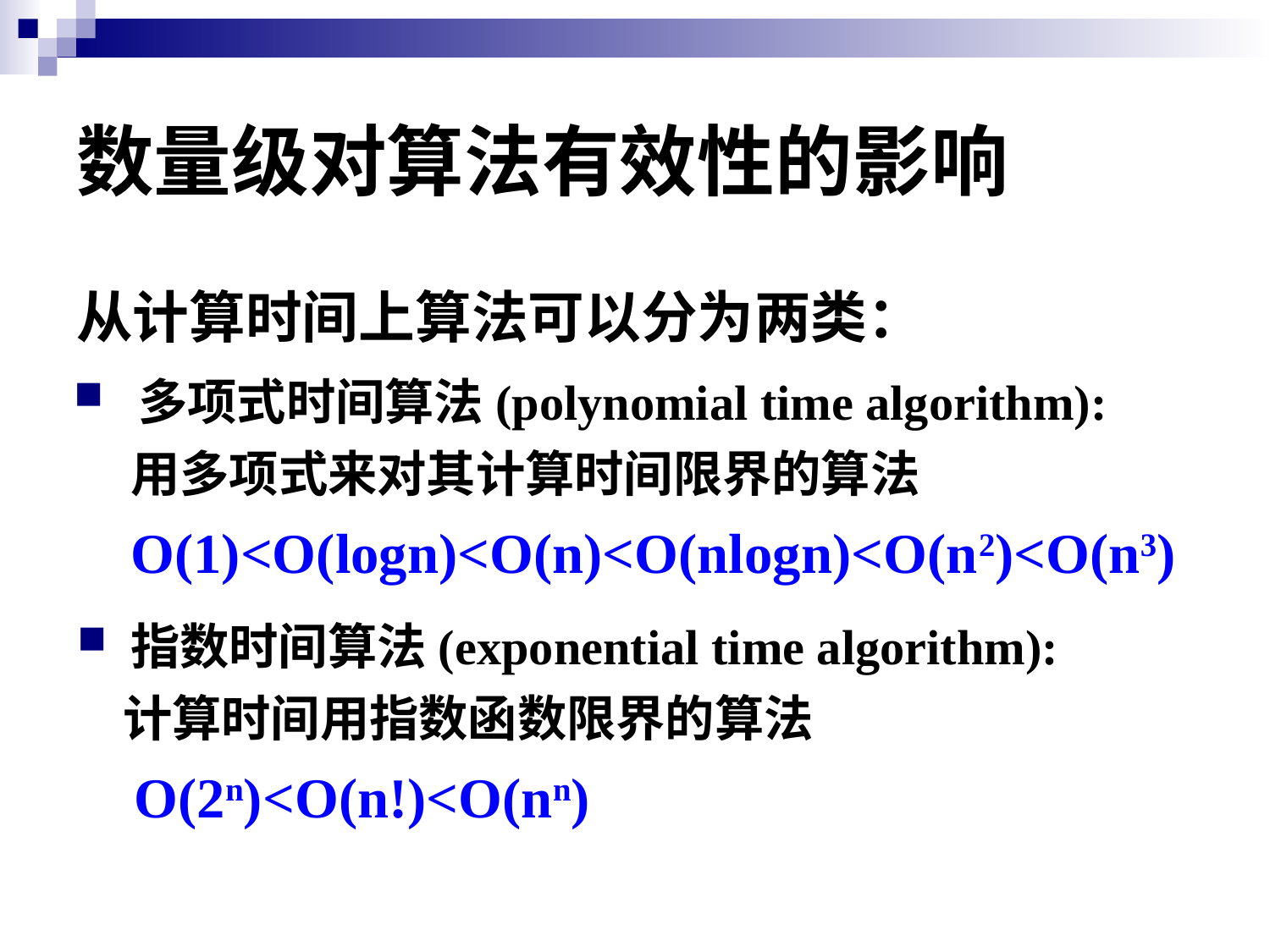

# 数量级对算法有效性的影响
从计算时间上算法可以分为两类：

  多项式时间算法(polynomial time algorithm):
    用多项式来对其计算时间限界的算法
    O(1)<O(logn)<O(n)<O(nlogn)<O(n2)<O(n3)
 指数时间算法(exponential time algorithm):
   计算时间用指数函数限界的算法
    O(2n)<O(n!)<O(nn)